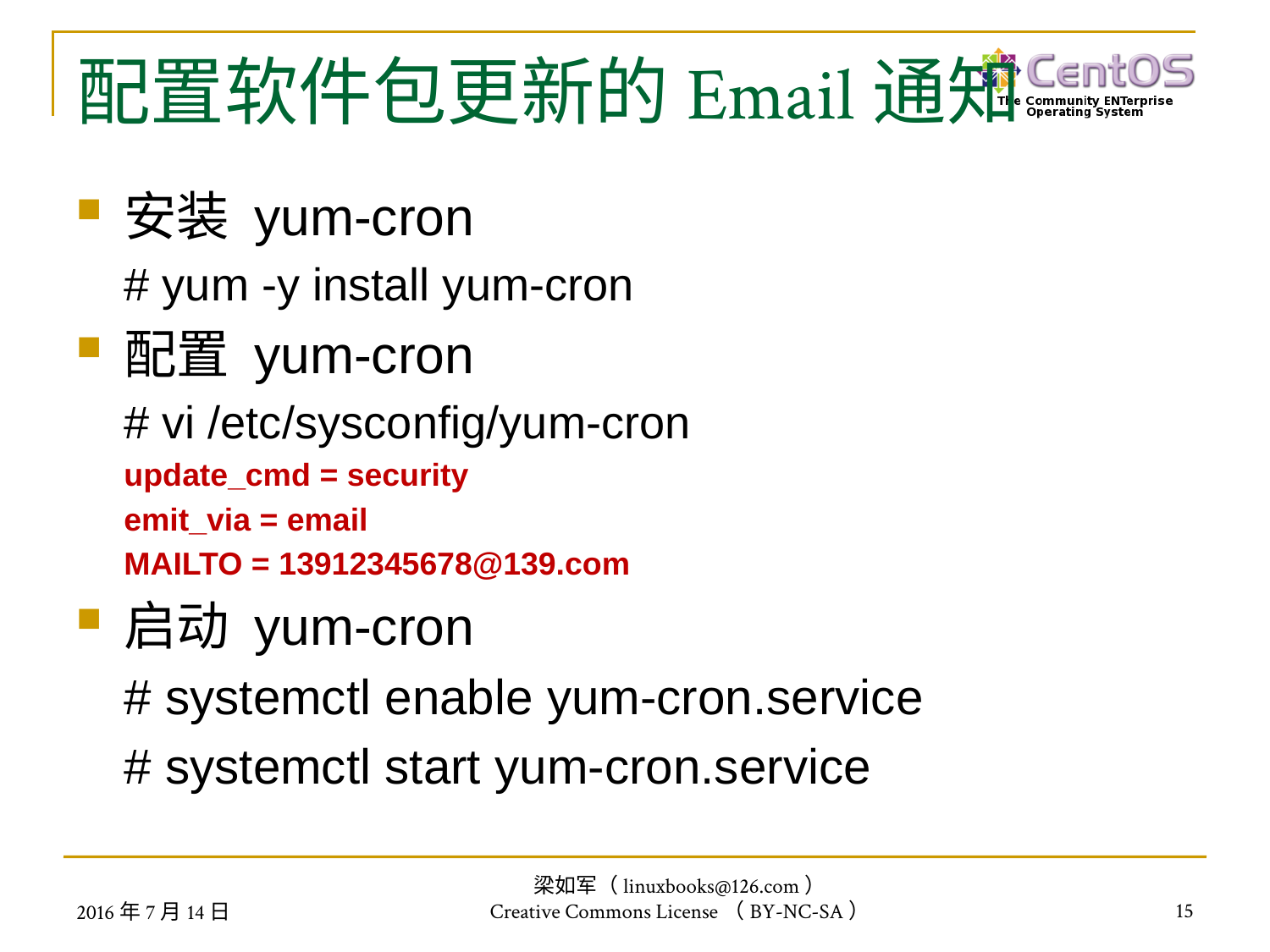

# 配置软件包更新的Email通知
安装 yum-cron
# yum -y install yum-cron
配置 yum-cron
# vi /etc/sysconfig/yum-cron
update_cmd = security
emit_via = email
MAILTO = 13912345678@139.com
启动 yum-cron
# systemctl enable yum-cron.service
# systemctl start yum-cron.service
梁如军（linuxbooks@126.com）
Creative Commons License（BY-NC-SA）
2016年7月14日
15